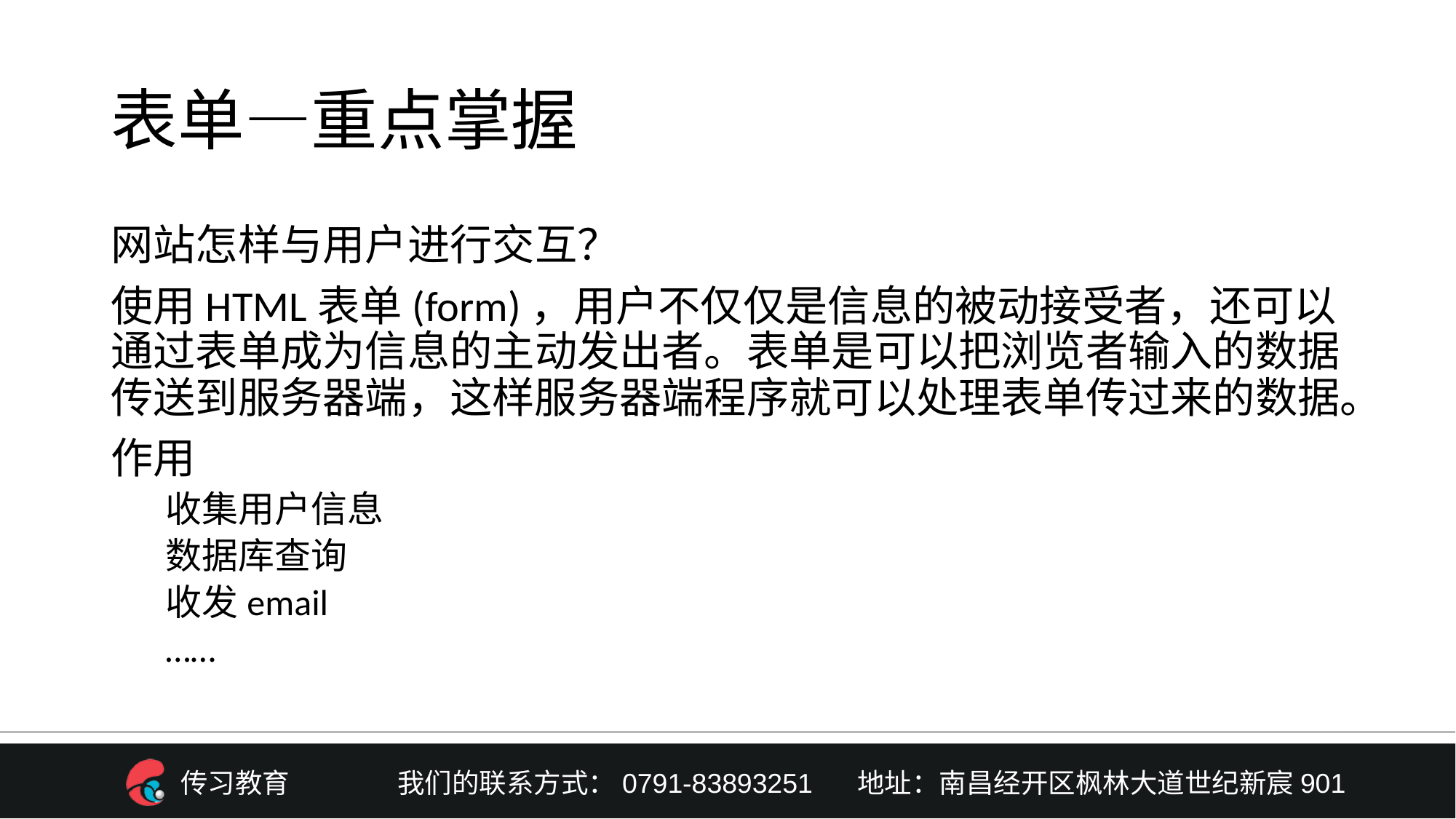

# 表单—重点掌握
网站怎样与用户进行交互？
使用HTML表单(form)，用户不仅仅是信息的被动接受者，还可以通过表单成为信息的主动发出者。表单是可以把浏览者输入的数据传送到服务器端，这样服务器端程序就可以处理表单传过来的数据。
作用
收集用户信息
数据库查询
收发email
……